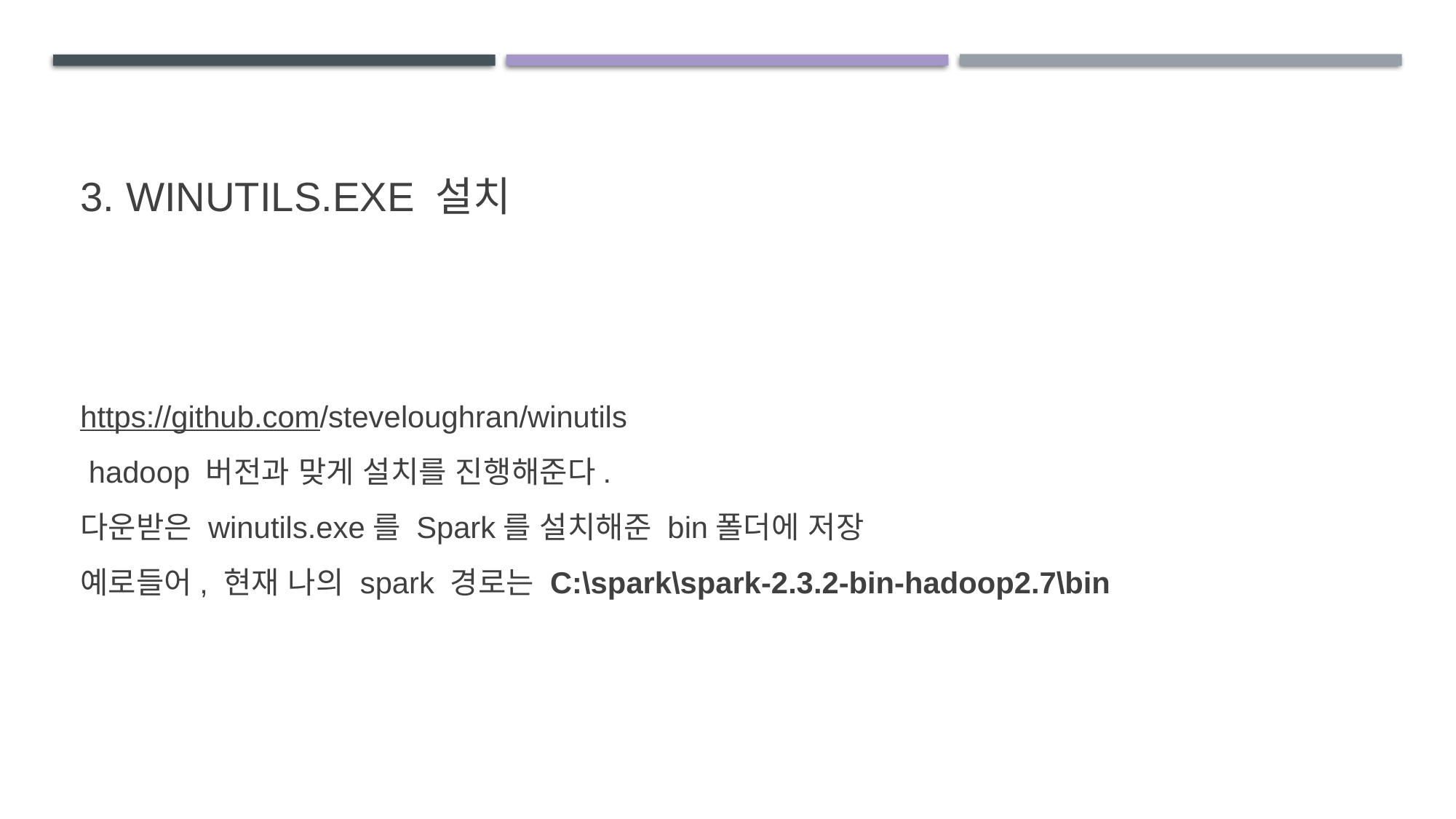

# 3. winutils.exe 설치
https://github.com/steveloughran/winutils
 hadoop 버전과 맞게 설치를 진행해준다.
다운받은 winutils.exe를 Spark를 설치해준 bin폴더에 저장
예로들어, 현재 나의 spark 경로는 C:\spark\spark-2.3.2-bin-hadoop2.7\bin